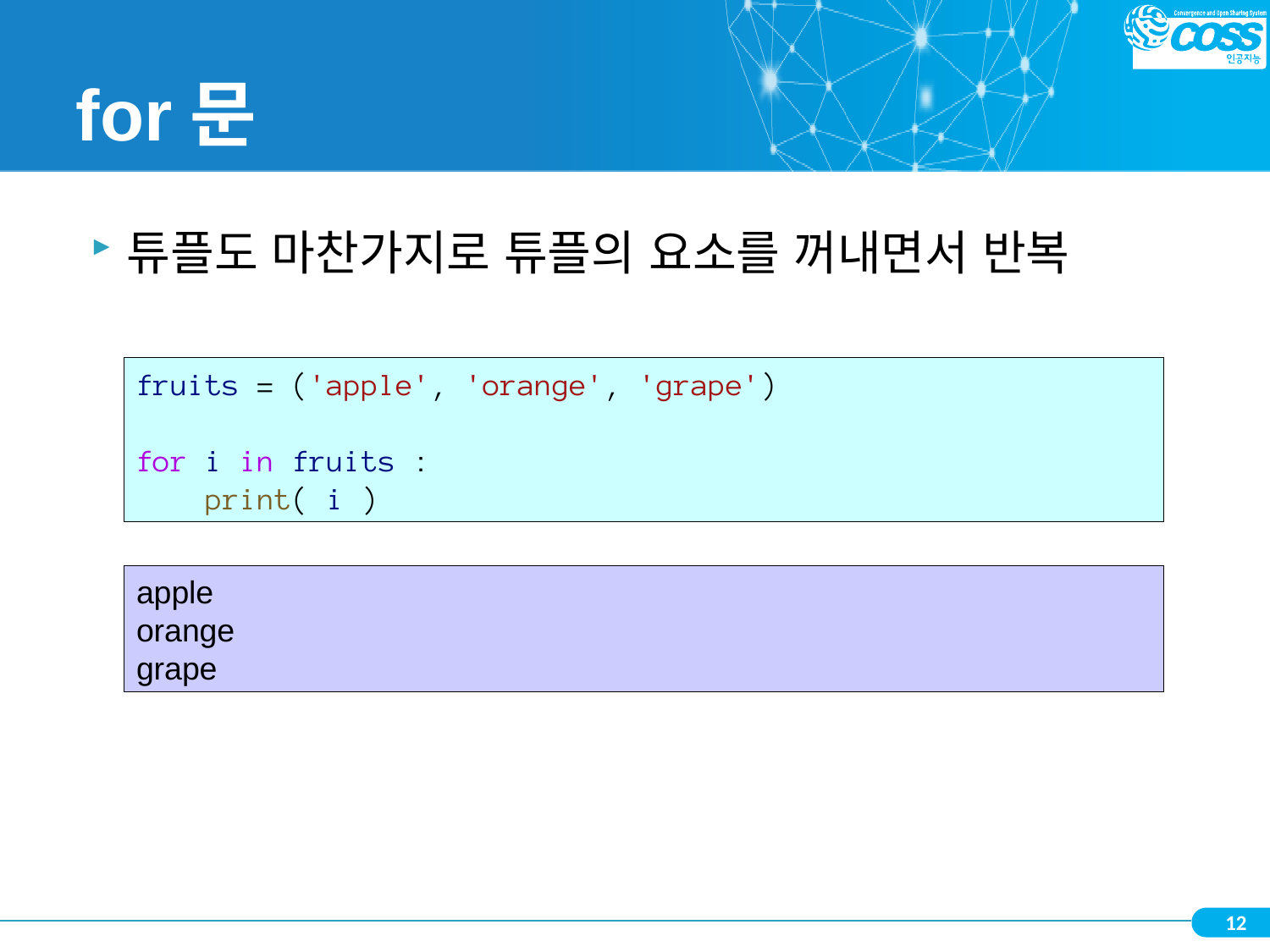

# for문
튜플도 마찬가지로 튜플의 요소를 꺼내면서 반복
fruits = ('apple', 'orange', 'grape')
for i in fruits :
    print( i )
apple
orange
grape